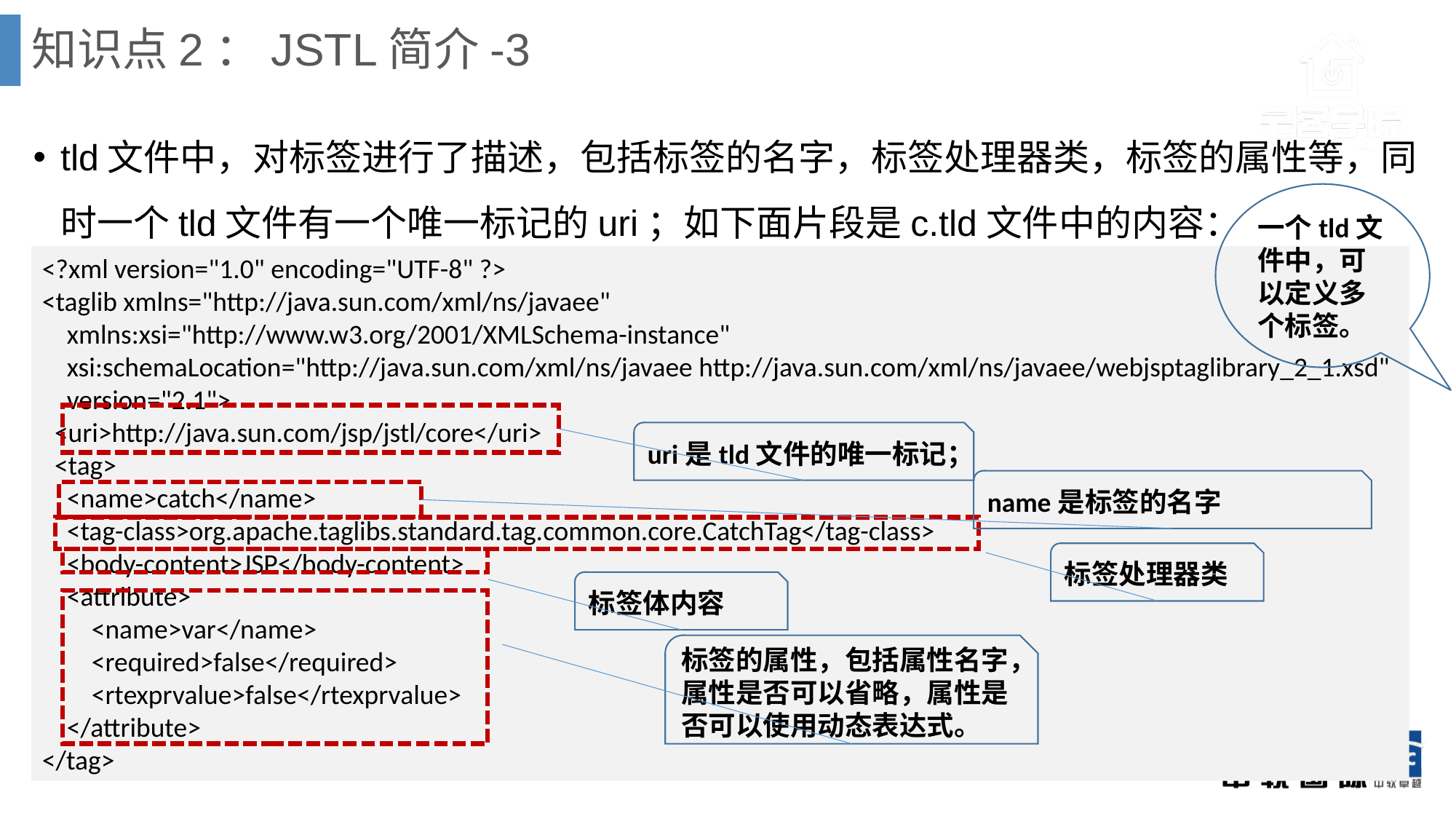

# 知识点2：JSTL简介-3
tld文件中，对标签进行了描述，包括标签的名字，标签处理器类，标签的属性等，同时一个tld文件有一个唯一标记的uri；如下面片段是c.tld文件中的内容：
一个tld文件中，可以定义多个标签。
<?xml version="1.0" encoding="UTF-8" ?>
<taglib xmlns="http://java.sun.com/xml/ns/javaee"
    xmlns:xsi="http://www.w3.org/2001/XMLSchema-instance"
    xsi:schemaLocation="http://java.sun.com/xml/ns/javaee http://java.sun.com/xml/ns/javaee/webjsptaglibrary_2_1.xsd"
    version="2.1">
  <uri>http://java.sun.com/jsp/jstl/core</uri>
  <tag>
    <name>catch</name>
    <tag-class>org.apache.taglibs.standard.tag.common.core.CatchTag</tag-class>
    <body-content>JSP</body-content>
    <attribute>
        <name>var</name>
        <required>false</required>
        <rtexprvalue>false</rtexprvalue>
    </attribute>
</tag>

uri是tld文件的唯一标记；
name是标签的名字

标签处理器类

标签体内容

标签的属性，包括属性名字，属性是否可以省略，属性是否可以使用动态表达式。